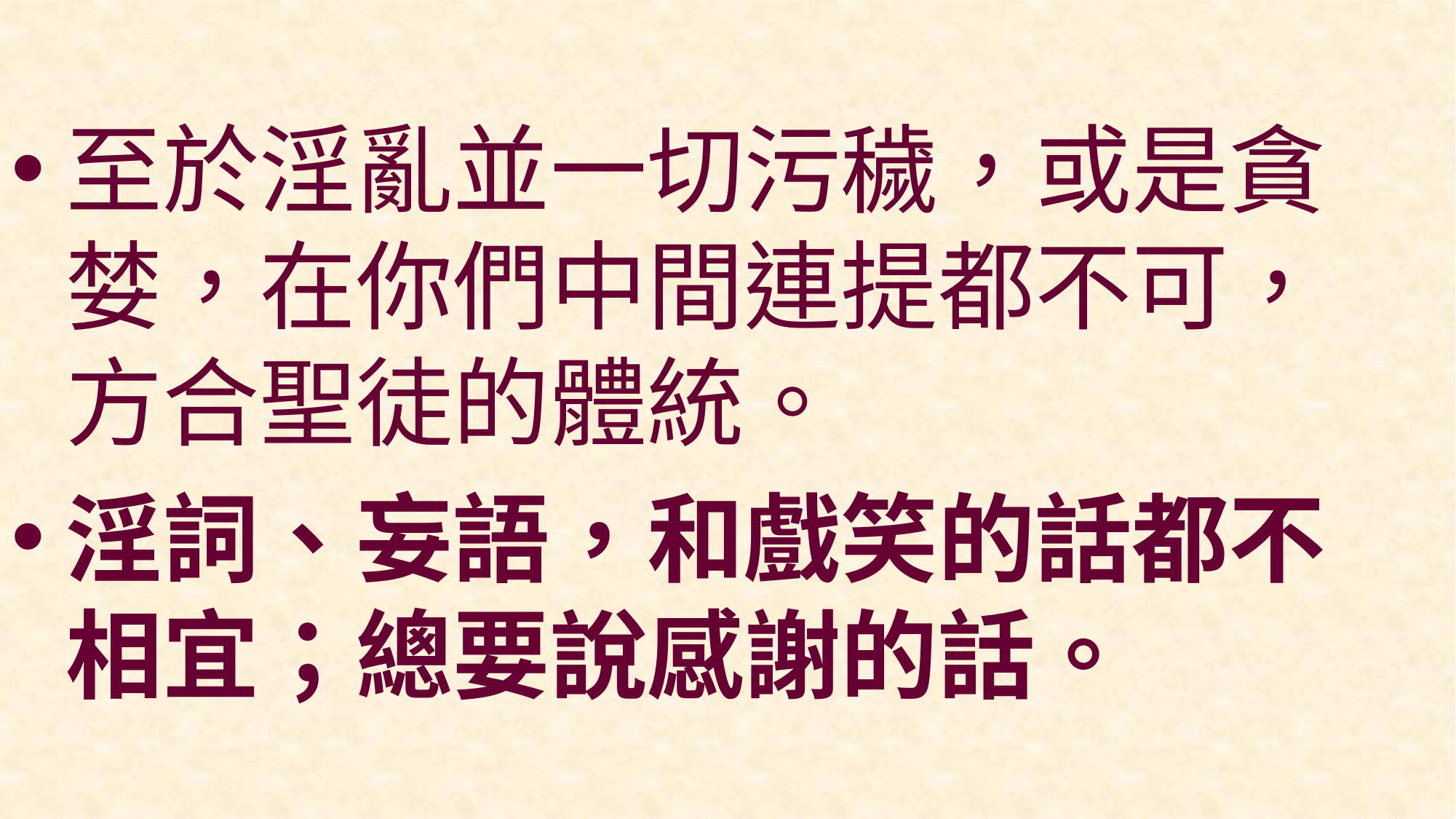

至於淫亂並一切污穢，或是貪婪，在你們中間連提都不可，方合聖徒的體統。
淫詞、妄語，和戲笑的話都不相宜；總要說感謝的話。